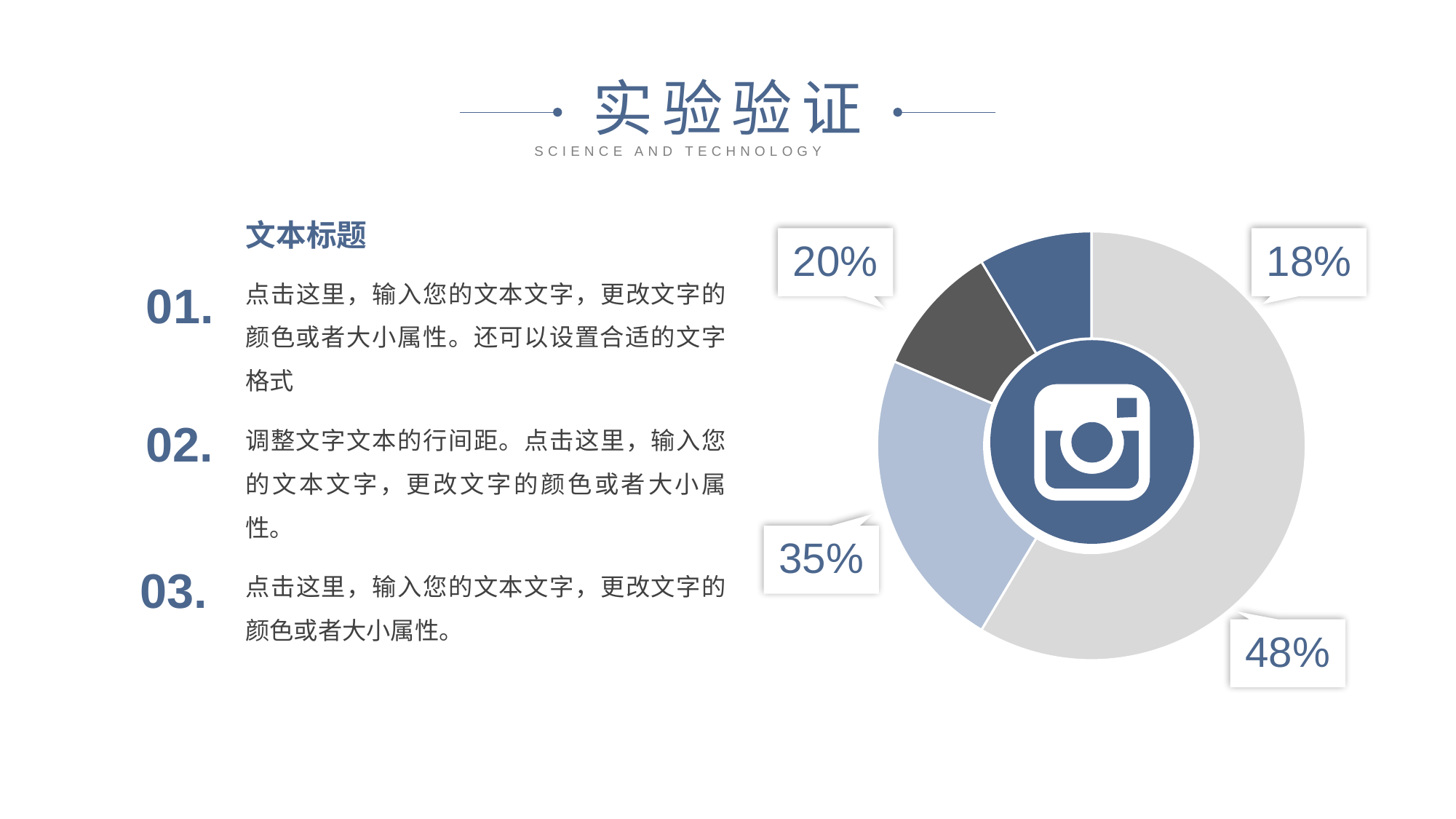

实验验证
SCIENCE AND TECHNOLOGY
文本标题

### Chart

| Category | 销售额 |
|---|---|
| 第一季度 | 8.2 |
| 第二季度 | 3.2 |
| 第三季度 | 1.4 |
| 第四季度 | 1.2 |
20%

18%

35%

48%

点击这里，输入您的文本文字，更改文字的颜色或者大小属性。还可以设置合适的文字格式
0 1.

调整文字文本的行间距。点击这里，输入您的文本文字，更改文字的颜色或者大小属性。
02.
03.
点击这里，输入您的文本文字，更改文字的颜色或者大小属性。